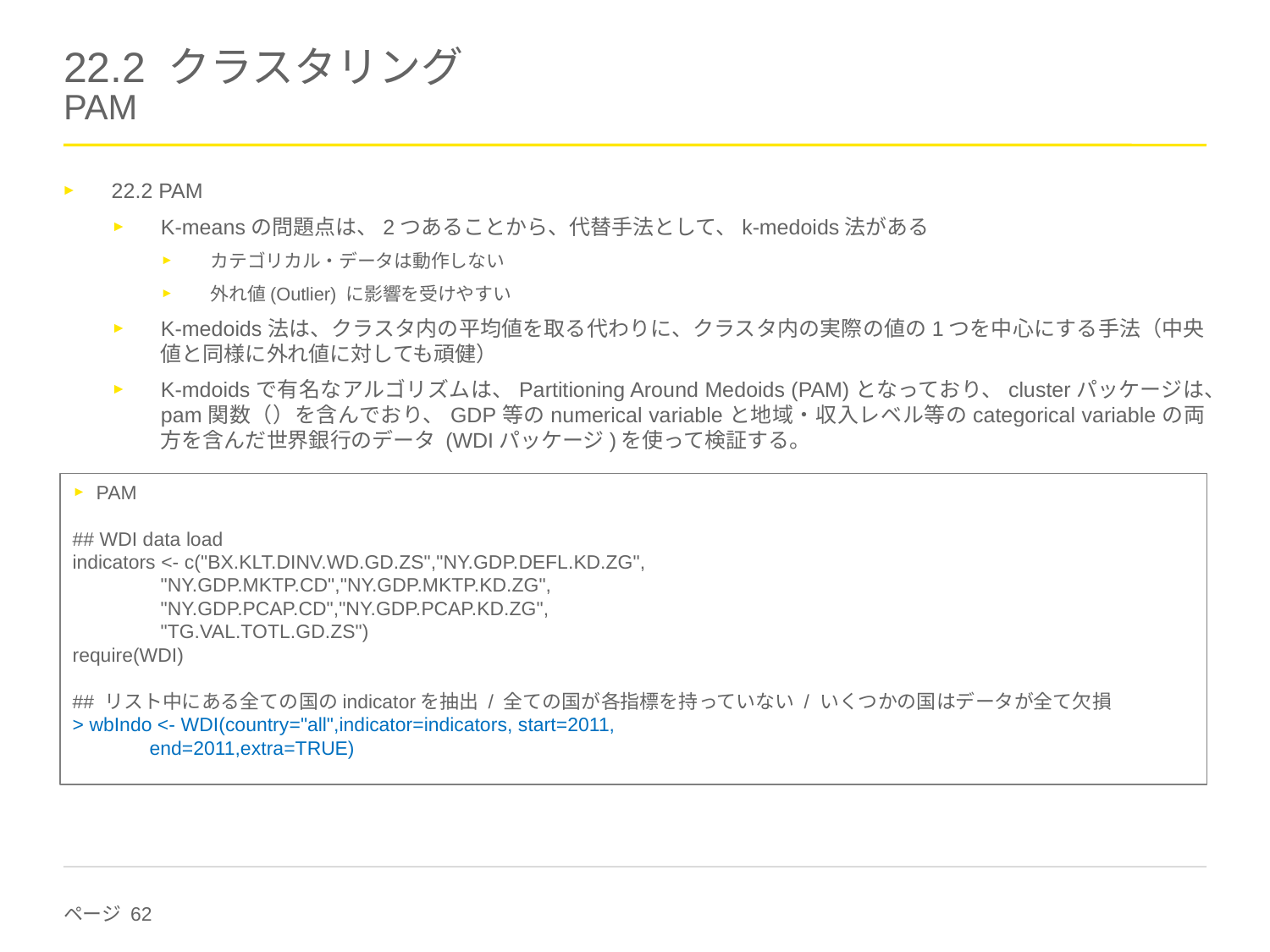

# 22.2 クラスタリング PAM
22.2 PAM
K-meansの問題点は、2つあることから、代替手法として、k-medoids法がある
カテゴリカル・データは動作しない
外れ値(Outlier) に影響を受けやすい
K-medoids法は、クラスタ内の平均値を取る代わりに、クラスタ内の実際の値の1つを中心にする手法（中央値と同様に外れ値に対しても頑健）
K-mdoidsで有名なアルゴリズムは、Partitioning Around Medoids (PAM)となっており、clusterパッケージは、pam関数（）を含んでおり、GDP等のnumerical variableと地域・収入レベル等のcategorical variableの両方を含んだ世界銀行のデータ (WDIパッケージ)を使って検証する。

PAM

## WDI data load
indicators <- c("BX.KLT.DINV.WD.GD.ZS","NY.GDP.DEFL.KD.ZG",
                "NY.GDP.MKTP.CD","NY.GDP.MKTP.KD.ZG",
                "NY.GDP.PCAP.CD","NY.GDP.PCAP.KD.ZG",
                "TG.VAL.TOTL.GD.ZS")
require(WDI)

## リスト中にある全ての国のindicatorを抽出 / 全ての国が各指標を持っていない / いくつかの国はデータが全て欠損
> wbIndo <- WDI(country="all",indicator=indicators, start=2011,
              end=2011,extra=TRUE)